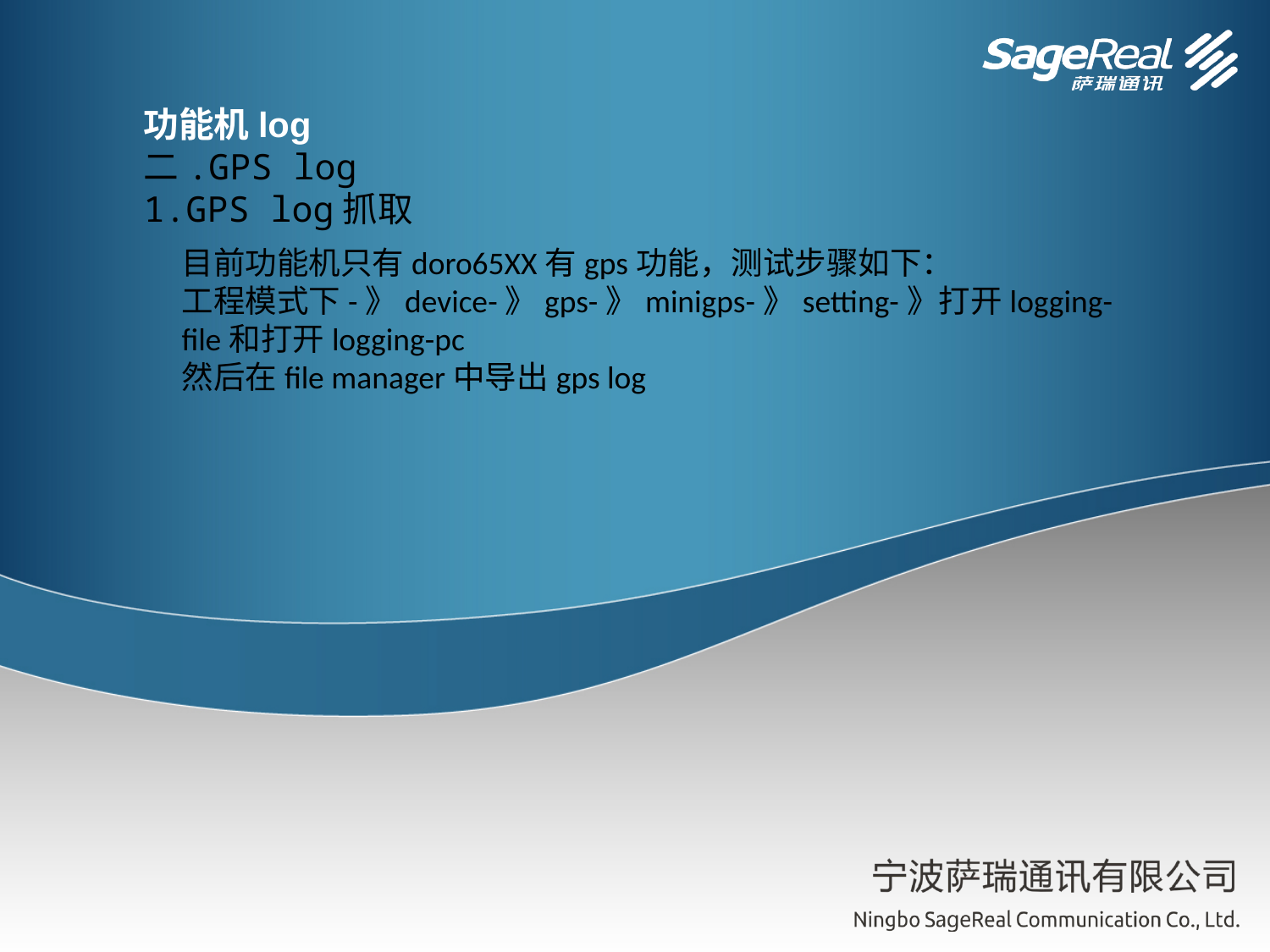

功能机log
二.GPS log
1.GPS log抓取
目前功能机只有doro65XX有gps功能，测试步骤如下：
工程模式下-》device-》gps-》minigps-》setting-》打开logging-file和打开logging-pc
然后在file manager中导出gps log